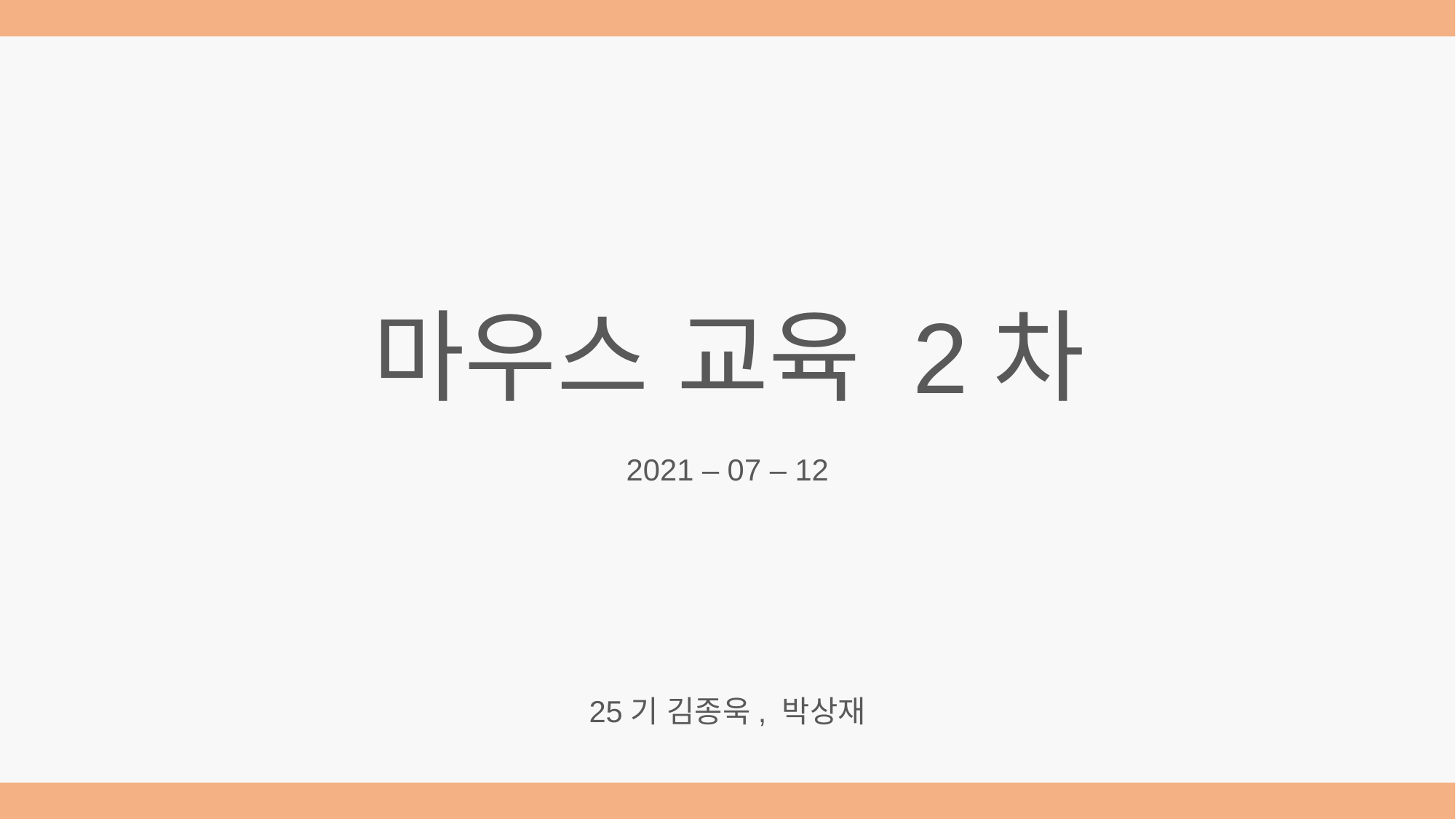

마우스 교육 2차
2021 – 07 – 12
25기 김종욱, 박상재